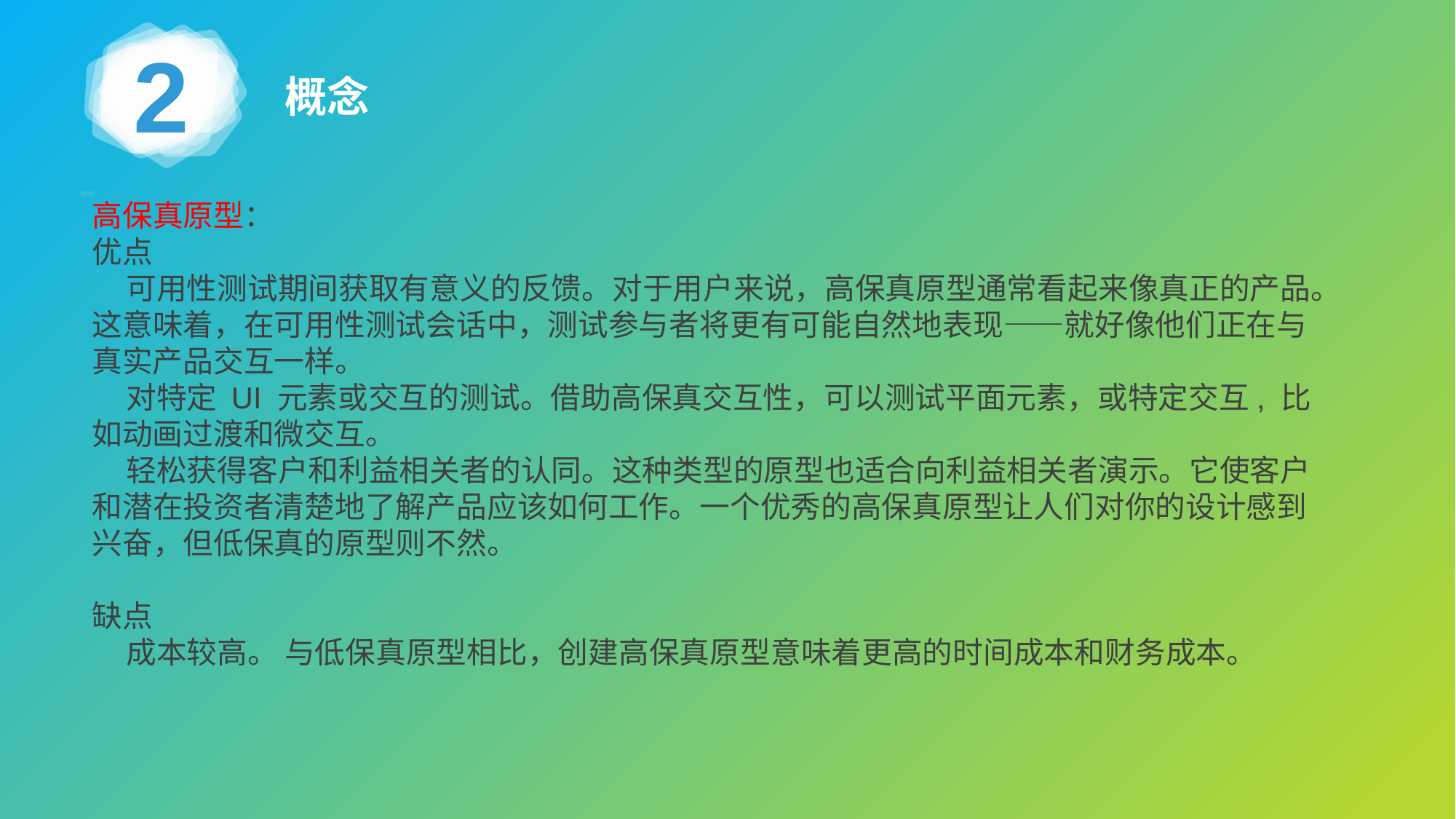

2

概念
高保真原型：
优点
    可用性测试期间获取有意义的反馈。对于用户来说，高保真原型通常看起来像真正的产品。这意味着，在可用性测试会话中，测试参与者将更有可能自然地表现——就好像他们正在与真实产品交互一样。
    对特定 UI 元素或交互的测试。借助高保真交互性，可以测试平面元素，或特定交互, 比如动画过渡和微交互。
    轻松获得客户和利益相关者的认同。这种类型的原型也适合向利益相关者演示。它使客户和潜在投资者清楚地了解产品应该如何工作。一个优秀的高保真原型让人们对你的设计感到兴奋，但低保真的原型则不然。

缺点
    成本较高。 与低保真原型相比，创建高保真原型意味着更高的时间成本和财务成本。